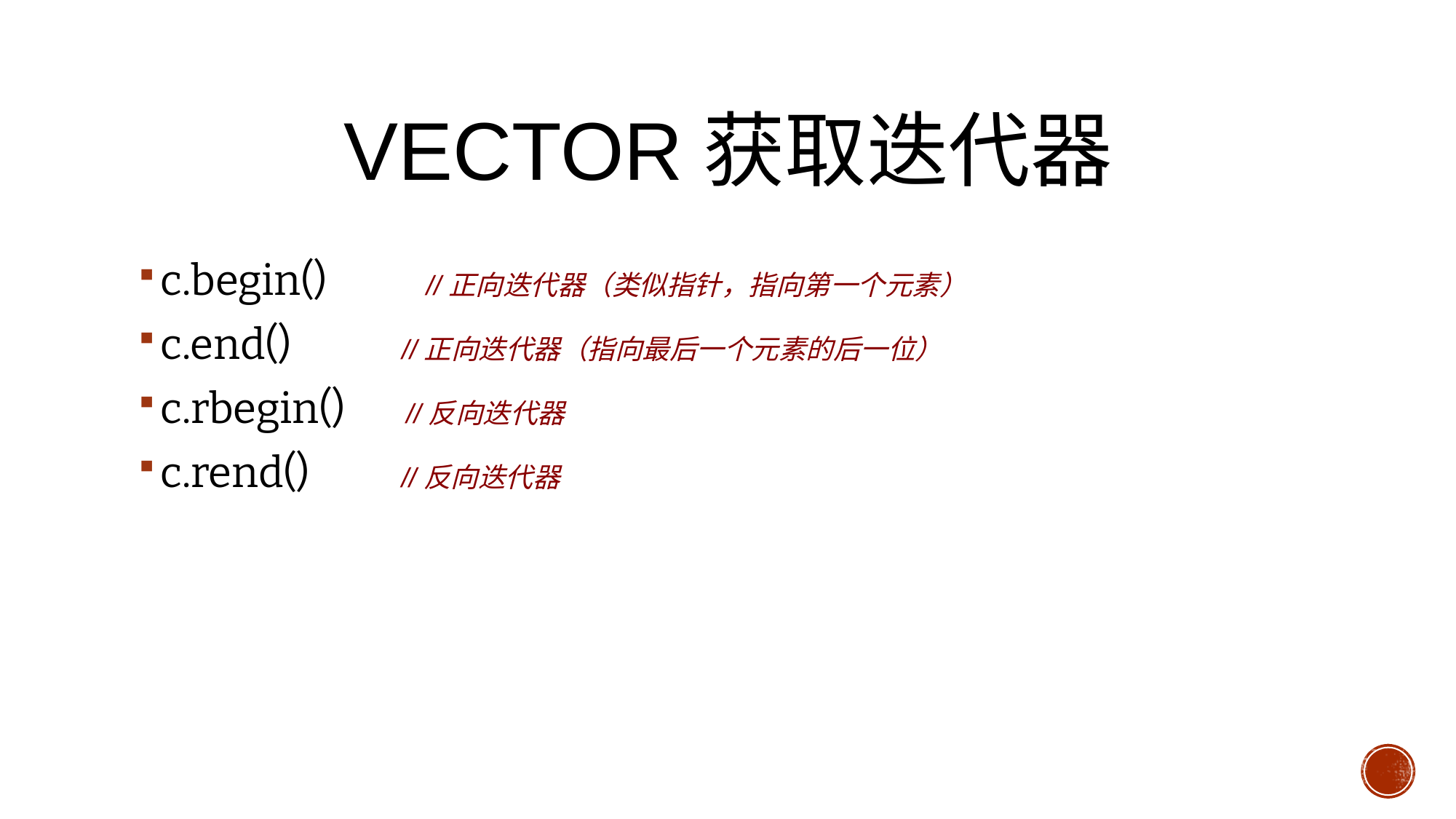

# Vector获取迭代器
c.begin()             //正向迭代器（类似指针，指向第一个元素）
c.end()             //正向迭代器（指向最后一个元素的后一位）
c.rbegin()        //反向迭代器
c.rend()            //反向迭代器